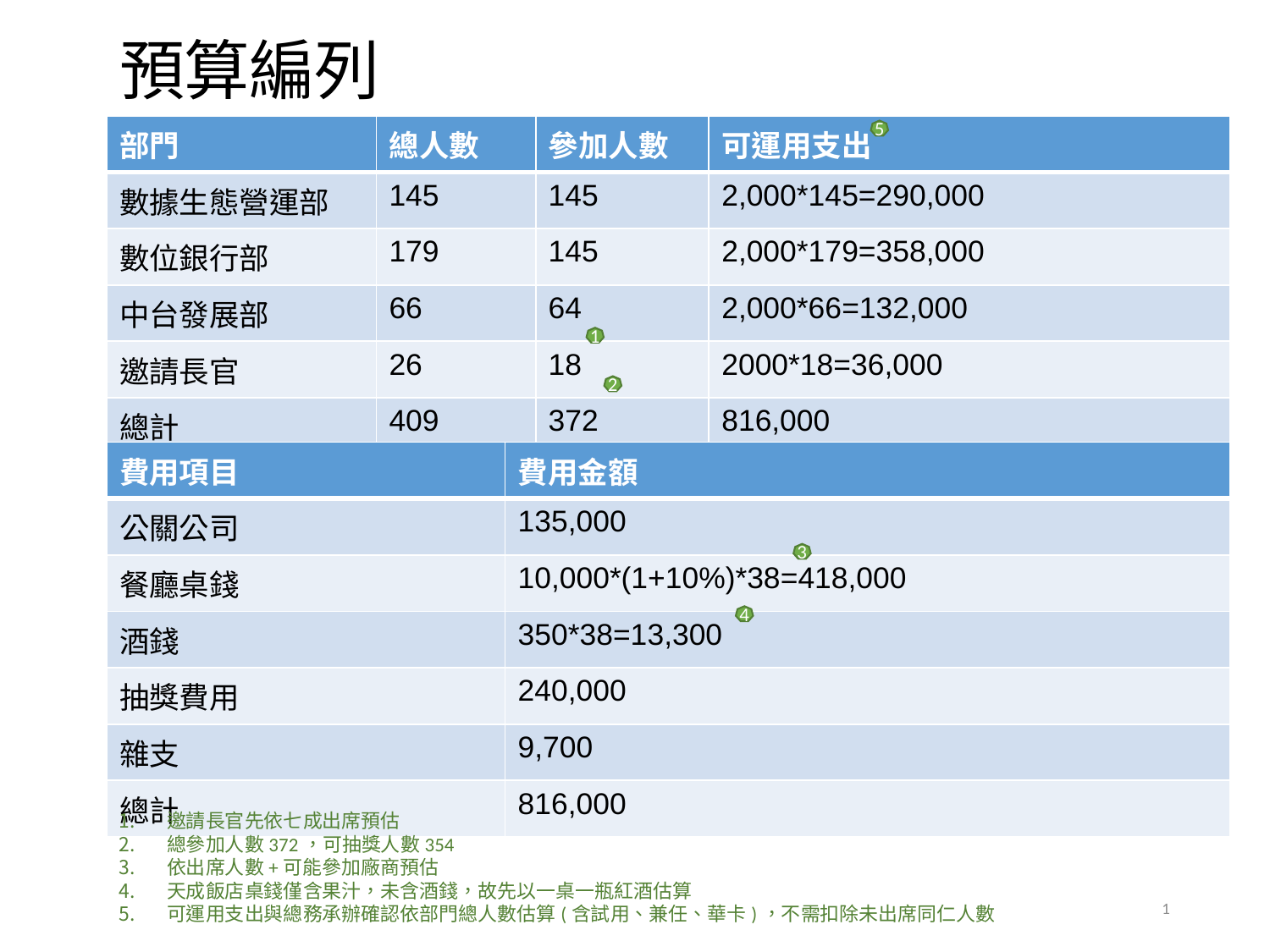

# 預算編列
| 部門 | 總人數 | 參加人數 | 可運用支出 |
| --- | --- | --- | --- |
| 數據生態營運部 | 145 | 145 | 2,000\*145=290,000 |
| 數位銀行部 | 179 | 145 | 2,000\*179=358,000 |
| 中台發展部 | 66 | 64 | 2,000\*66=132,000 |
| 邀請長官 | 26 | 18 | 2000\*18=36,000 |
| 總計 | 409 | 372 | 816,000 |
5
1
2
| 費用項目 | 費用金額 |
| --- | --- |
| 公關公司 | 135,000 |
| 餐廳桌錢 | 10,000\*(1+10%)\*38=418,000 |
| 酒錢 | 350\*38=13,300 |
| 抽獎費用 | 240,000 |
| 雜支 | 9,700 |
| 總計 | 816,000 |
3
4
邀請長官先依七成出席預估
總參加人數372，可抽獎人數354
依出席人數+可能參加廠商預估
天成飯店桌錢僅含果汁，未含酒錢，故先以一桌一瓶紅酒估算
可運用支出與總務承辦確認依部門總人數估算(含試用、兼任、華卡)，不需扣除未出席同仁人數
1